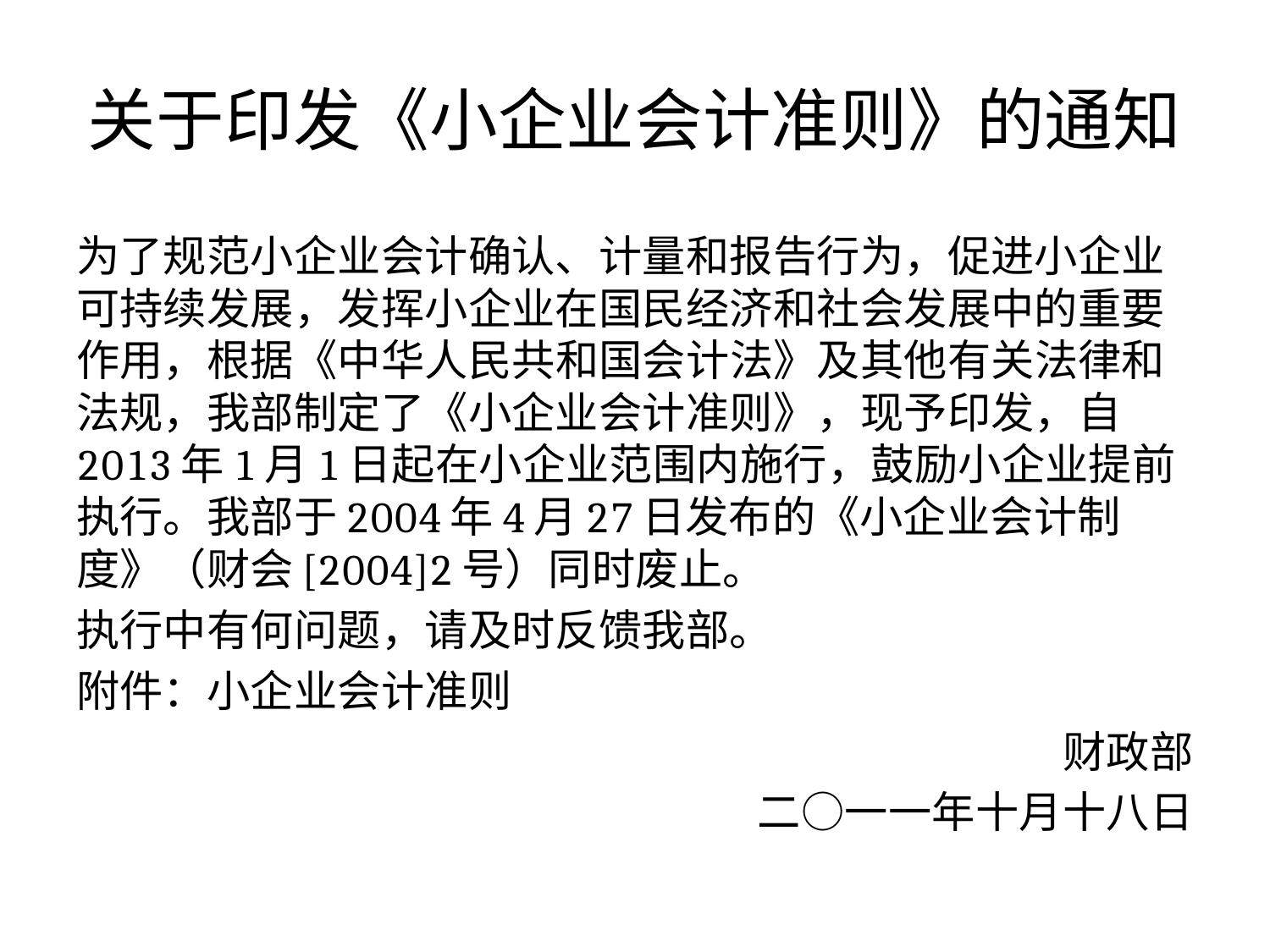

# 关于印发《小企业会计准则》的通知
为了规范小企业会计确认、计量和报告行为，促进小企业可持续发展，发挥小企业在国民经济和社会发展中的重要作用，根据《中华人民共和国会计法》及其他有关法律和法规，我部制定了《小企业会计准则》，现予印发，自2013年1月1日起在小企业范围内施行，鼓励小企业提前执行。我部于2004年4月27日发布的《小企业会计制度》（财会[2004]2号）同时废止。
执行中有何问题，请及时反馈我部。
附件：小企业会计准则
财政部
二○一一年十月十八日